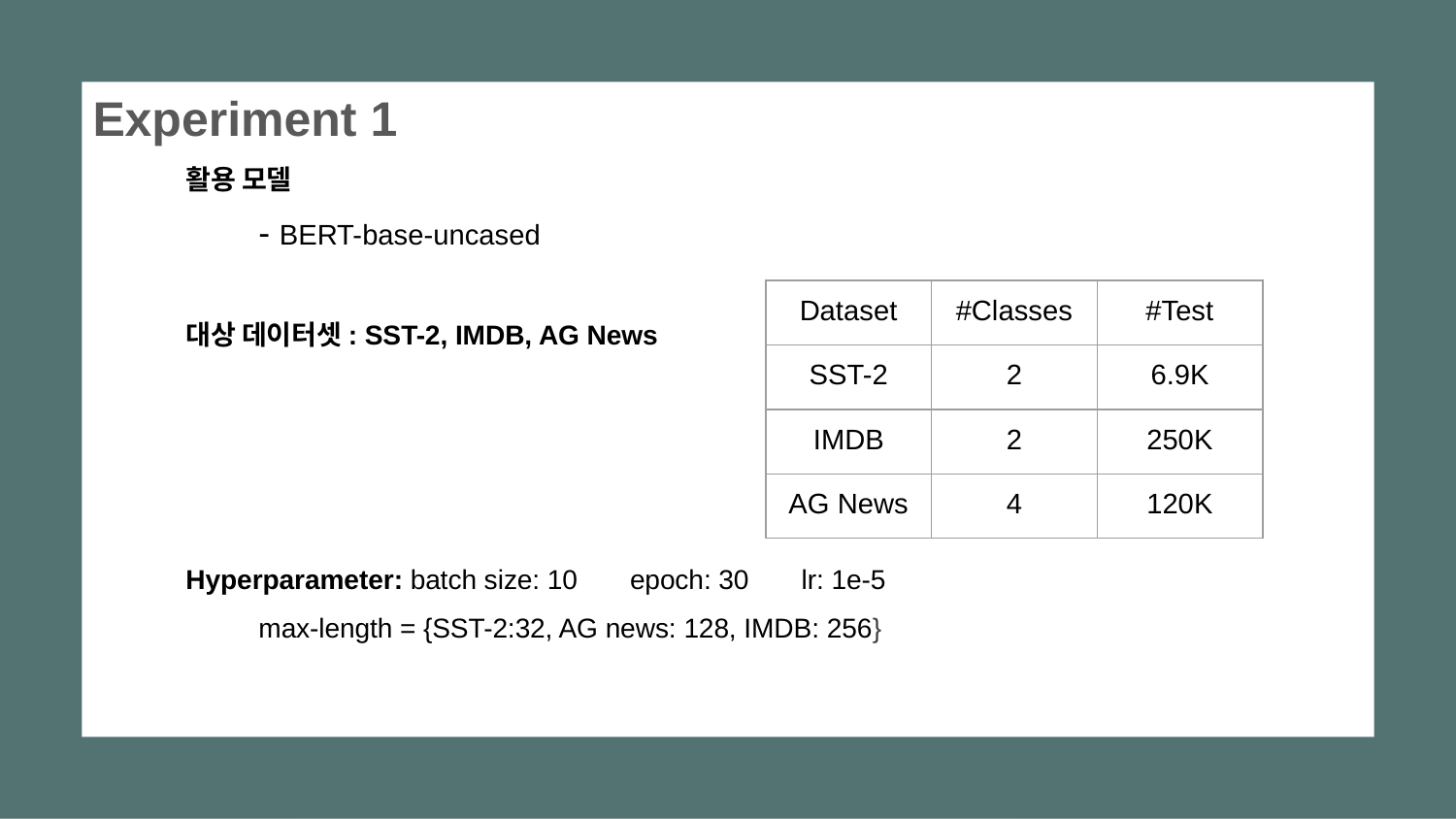

Experiment 1
활용 모델
- BERT-base-uncased

대상 데이터셋: SST-2, IMDB, AG News

Hyperparameter: batch size: 10       epoch: 30       lr: 1e-5
max-length = {SST-2:32, AG news: 128, IMDB: 256}
| Dataset | #Classes | #Test |
| --- | --- | --- |
| SST-2 | 2 | 6.9K |
| IMDB | 2 | 250K |
| AG News | 4 | 120K |